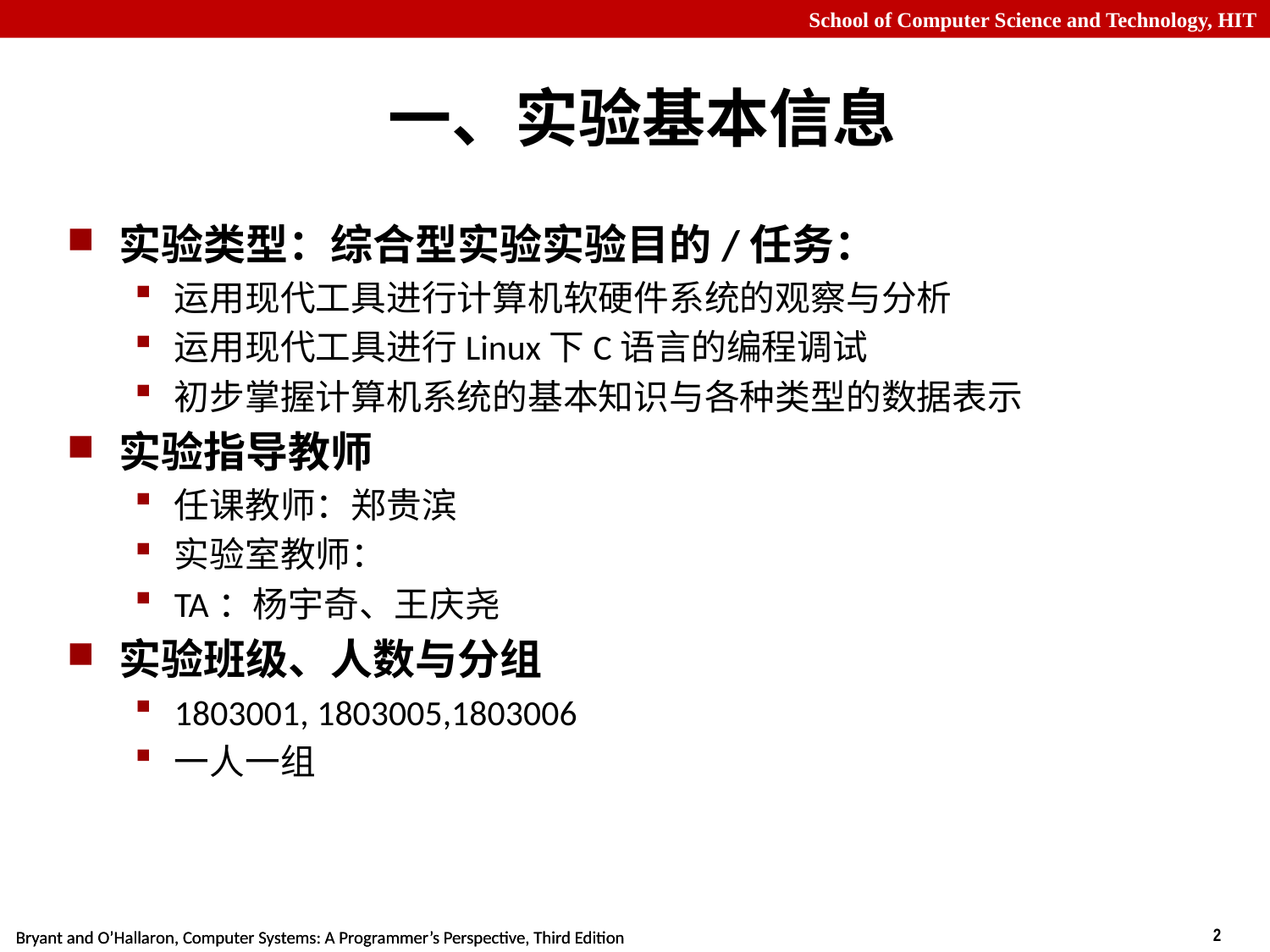

# 一、实验基本信息
实验类型：综合型实验实验目的/任务：
运用现代工具进行计算机软硬件系统的观察与分析
运用现代工具进行Linux下C语言的编程调试
初步掌握计算机系统的基本知识与各种类型的数据表示
实验指导教师
任课教师：郑贵滨
实验室教师：
TA：杨宇奇、王庆尧
实验班级、人数与分组
1803001, 1803005,1803006
一人一组